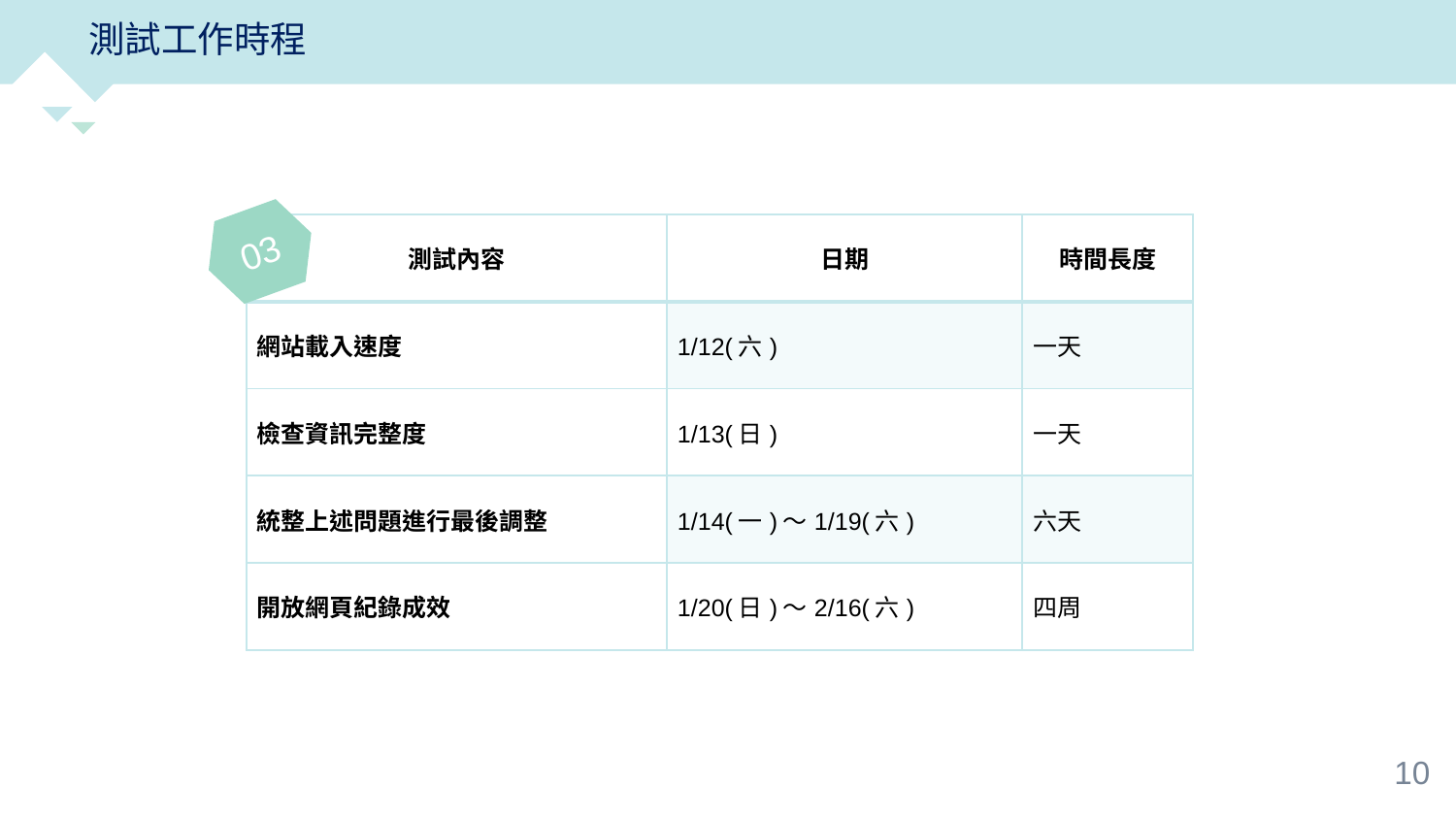

測試工作時程

03
| 測試內容 | 日期 | 時間長度 |
| --- | --- | --- |
| 網站載入速度 | 1/12(六) | 一天 |
| 檢查資訊完整度 | 1/13(日) | 一天 |
| 統整上述問題進行最後調整 | 1/14(一)～1/19(六) | 六天 |
| 開放網頁紀錄成效 | 1/20(日)～2/16(六) | 四周 |
10